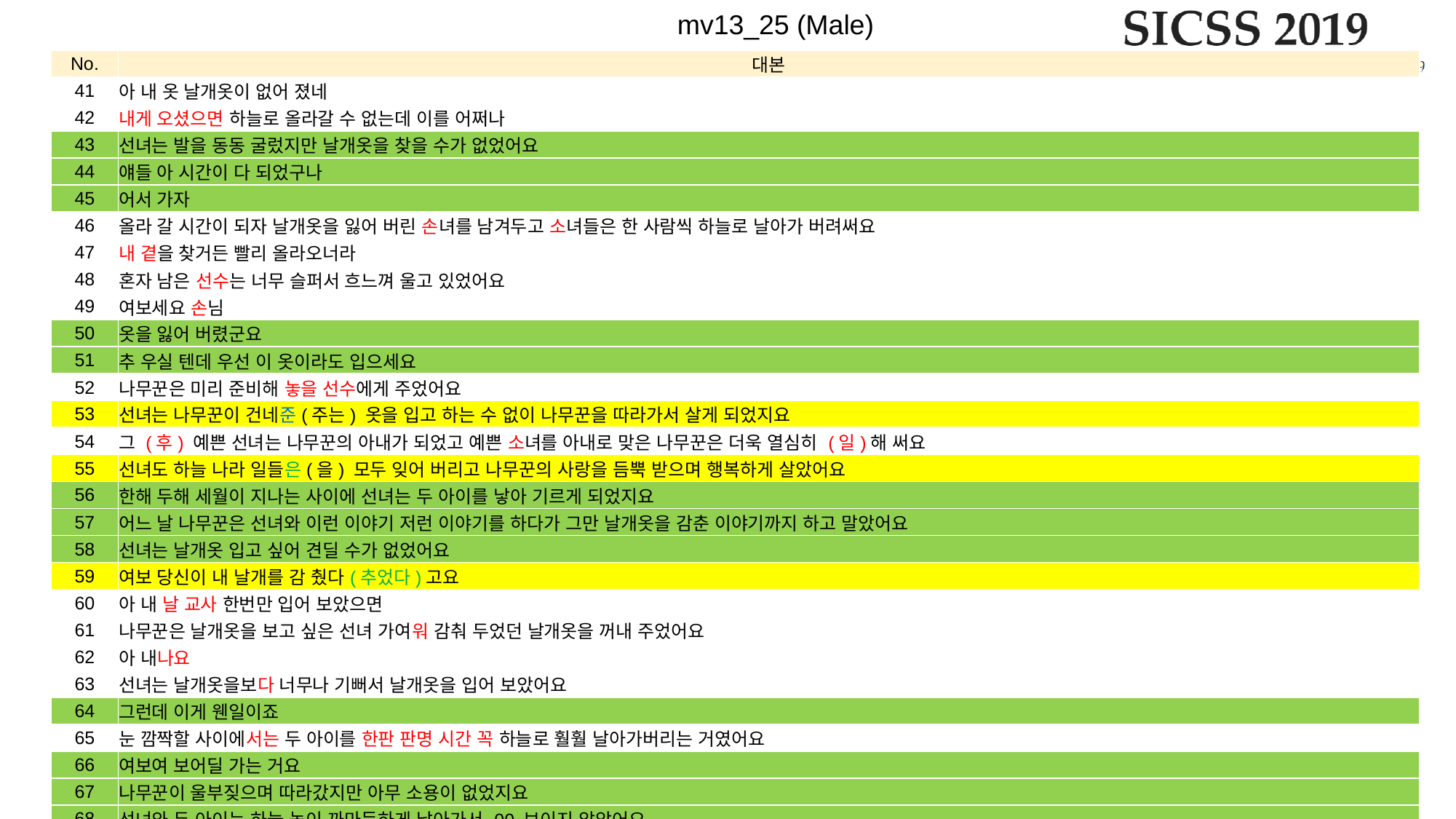

mv13_25 (Male)
| No. | 대본 |
| --- | --- |
| 41 | 아 내 옷 날개옷이 없어 졌네 |
| 42 | 내게 오셨으면 하늘로 올라갈 수 없는데 이를 어쩌나 |
| 43 | 선녀는 발을 동동 굴렀지만 날개옷을 찾을 수가 없었어요 |
| 44 | 얘들 아 시간이 다 되었구나 |
| 45 | 어서 가자 |
| 46 | 올라 갈 시간이 되자 날개옷을 잃어 버린 손녀를 남겨두고 소녀들은 한 사람씩 하늘로 날아가 버려써요 |
| 47 | 내 곁을 찾거든 빨리 올라오너라 |
| 48 | 혼자 남은 선수는 너무 슬퍼서 흐느껴 울고 있었어요 |
| 49 | 여보세요 손님 |
| 50 | 옷을 잃어 버렸군요 |
| 51 | 추 우실 텐데 우선 이 옷이라도 입으세요 |
| 52 | 나무꾼은 미리 준비해 놓을 선수에게 주었어요 |
| 53 | 선녀는 나무꾼이 건네준(주는) 옷을 입고 하는 수 없이 나무꾼을 따라가서 살게 되었지요 |
| 54 | 그 (후) 예쁜 선녀는 나무꾼의 아내가 되었고 예쁜 소녀를 아내로 맞은 나무꾼은 더욱 열심히 (일)해 써요 |
| 55 | 선녀도 하늘 나라 일들은(을) 모두 잊어 버리고 나무꾼의 사랑을 듬뿍 받으며 행복하게 살았어요 |
| 56 | 한해 두해 세월이 지나는 사이에 선녀는 두 아이를 낳아 기르게 되었지요 |
| 57 | 어느 날 나무꾼은 선녀와 이런 이야기 저런 이야기를 하다가 그만 날개옷을 감춘 이야기까지 하고 말았어요 |
| 58 | 선녀는 날개옷 입고 싶어 견딜 수가 없었어요 |
| 59 | 여보 당신이 내 날개를 감 췄다(추었다)고요 |
| 60 | 아 내 날 교사 한번만 입어 보았으면 |
| 61 | 나무꾼은 날개옷을 보고 싶은 선녀 가여워 감춰 두었던 날개옷을 꺼내 주었어요 |
| 62 | 아 내나요 |
| 63 | 선녀는 날개옷을보다 너무나 기뻐서 날개옷을 입어 보았어요 |
| 64 | 그런데 이게 웬일이죠 |
| 65 | 눈 깜짝할 사이에서는 두 아이를 한판 판명 시간 꼭 하늘로 훨훨 날아가버리는 거였어요 |
| 66 | 여보여 보어딜 가는 거요 |
| 67 | 나무꾼이 울부짖으며 따라갔지만 아무 소용이 없었지요 |
| 68 | 선녀와 두 아이는 하늘 높이 까마득하게 날아가서 00 보이지 않았어요 |
| 69 | 나무꾼은 땅바닥에 털썩 주저앉자 한숨을 쉬며 사슴이 부탁한 말을 생각해 써요 |
| 70 | 아 사람이 한 말을 꼭 지켜야 하는 것을 |
| 71 | 사슴 이야기를 셋 낳을 때까지 날개옷을 내주지 말라고 한 뜯은 새 아이를 두 팔로는 알 수가 없었기 때문이었구나 |
| 72 | 아 이를 어쩌나 |
| 73 | 나무꾼은 가슴을 치며 후회하고 눈물을 흘렸지만 섬유와 두 아이들은 영영 나무꾼이 사는 나라로 돌아오지 않았다는 슬픈 옛날 이야기랍니다 |